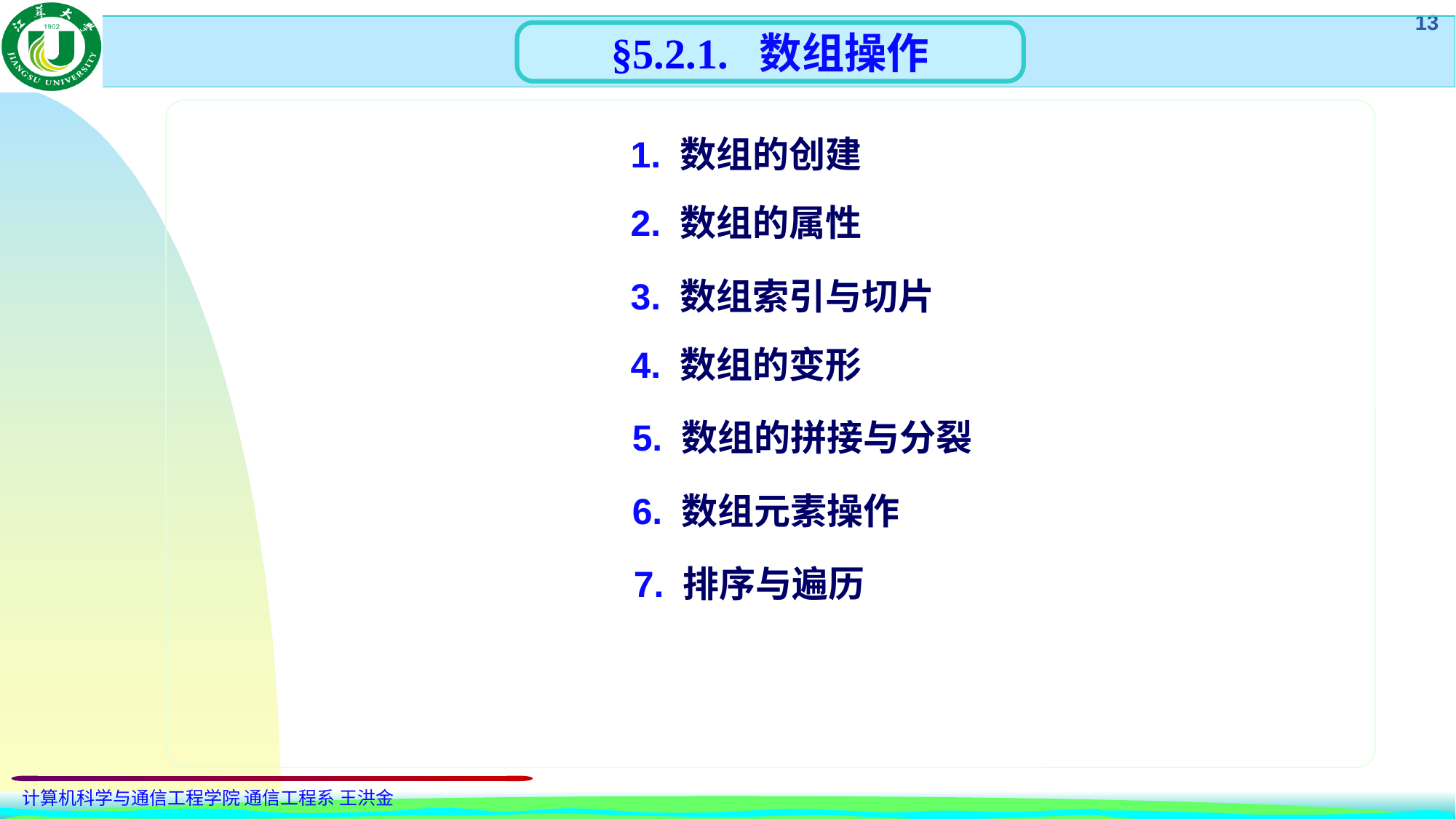

§5.2.1.  数组操作
1. 数组的创建
2. 数组的属性
3. 数组索引与切片
4. 数组的变形
5. 数组的拼接与分裂
6. 数组元素操作
7. 排序与遍历